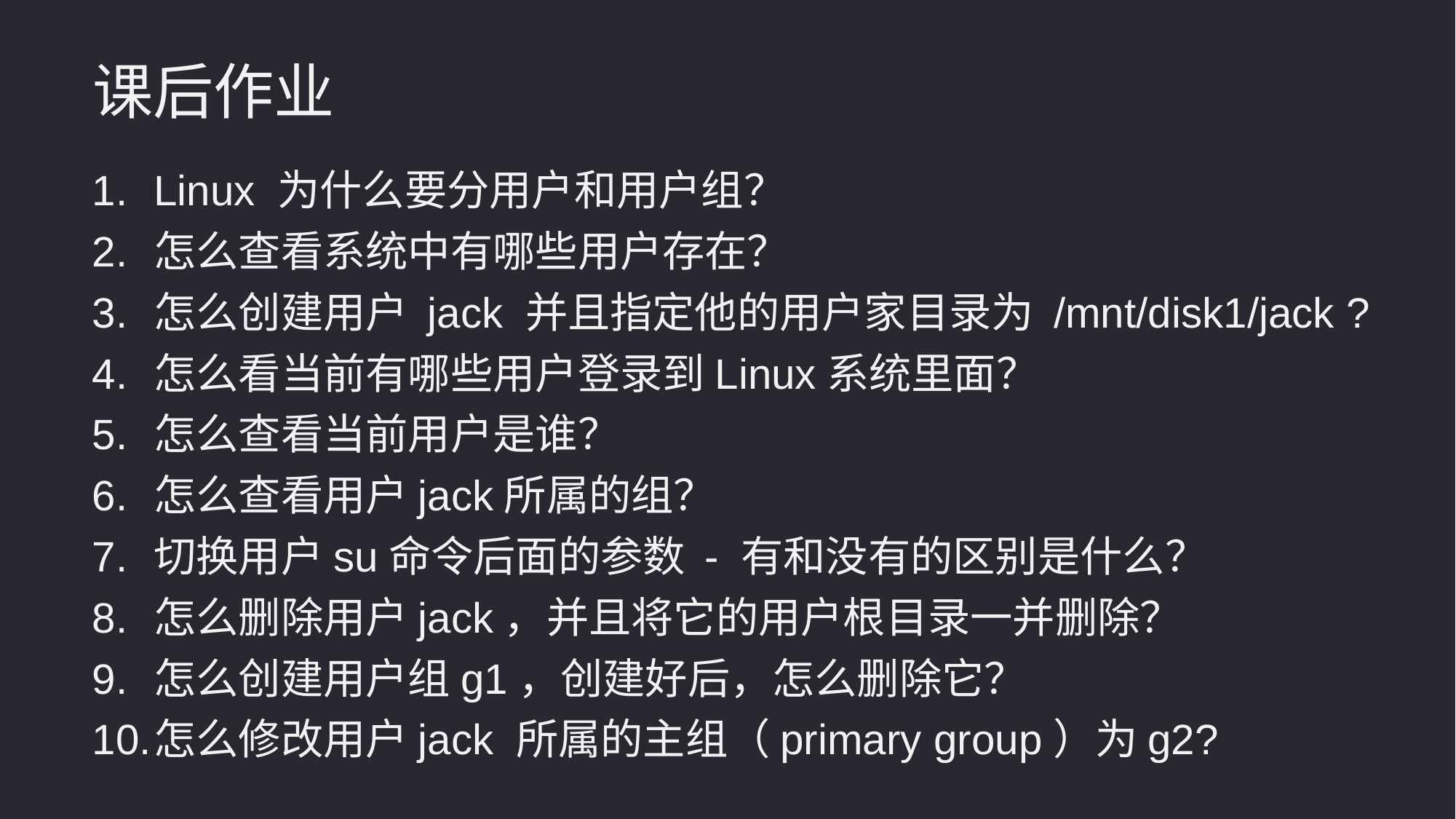

课后作业
Linux 为什么要分用户和用户组？
怎么查看系统中有哪些用户存在？
怎么创建用户 jack 并且指定他的用户家目录为 /mnt/disk1/jack ?
怎么看当前有哪些用户登录到Linux系统里面？
怎么查看当前用户是谁？
怎么查看用户jack所属的组？
切换用户su命令后面的参数 - 有和没有的区别是什么？
怎么删除用户jack，并且将它的用户根目录一并删除？
怎么创建用户组g1，创建好后，怎么删除它？
怎么修改用户jack 所属的主组（primary group）为g2?